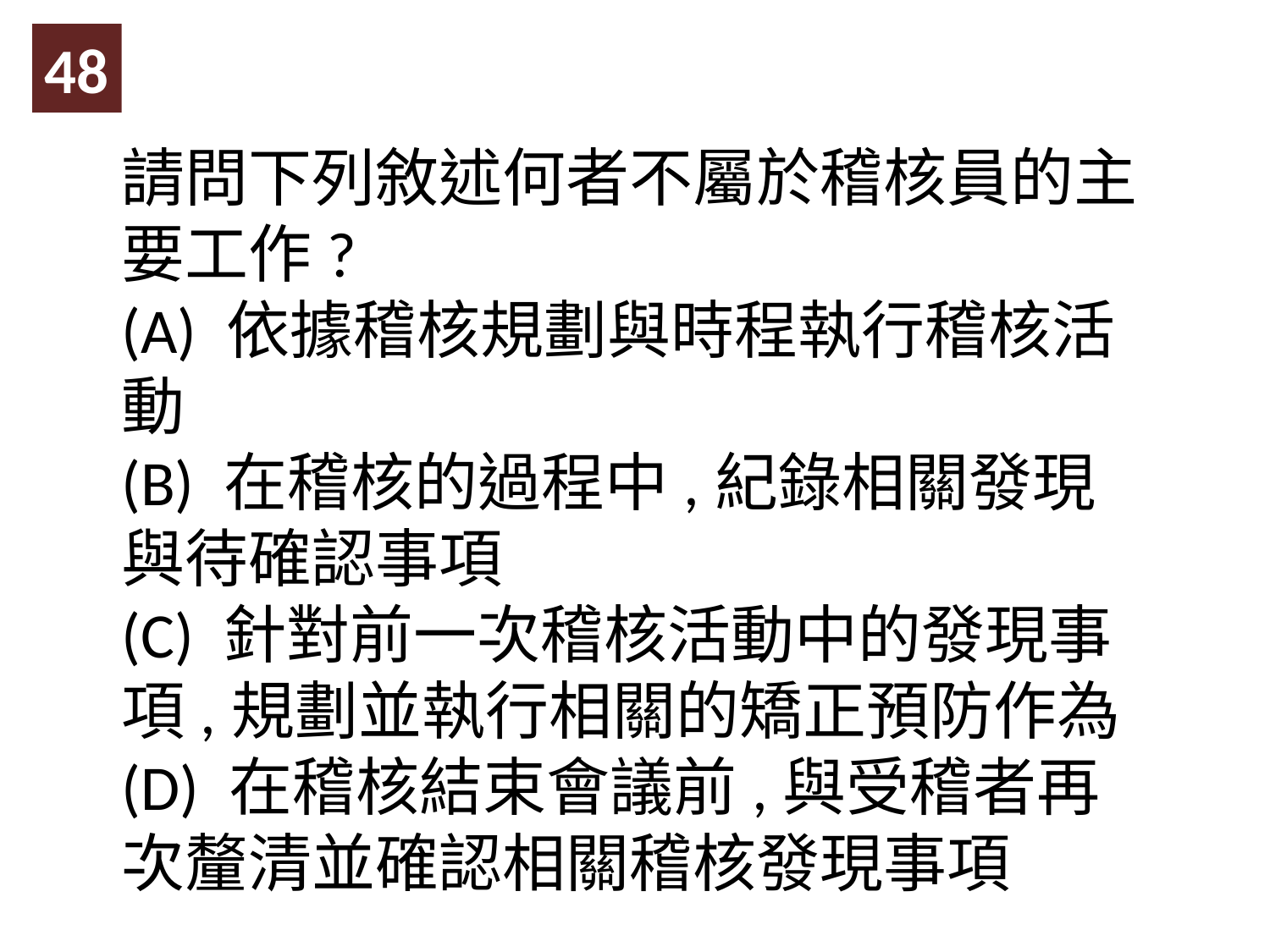

48
請問下列敘述何者不屬於稽核員的主要工作?
(A) 依據稽核規劃與時程執行稽核活動
(B) 在稽核的過程中,紀錄相關發現與待確認事項
(C) 針對前一次稽核活動中的發現事項,規劃並執行相關的矯正預防作為
(D) 在稽核結束會議前,與受稽者再次釐清並確認相關稽核發現事項